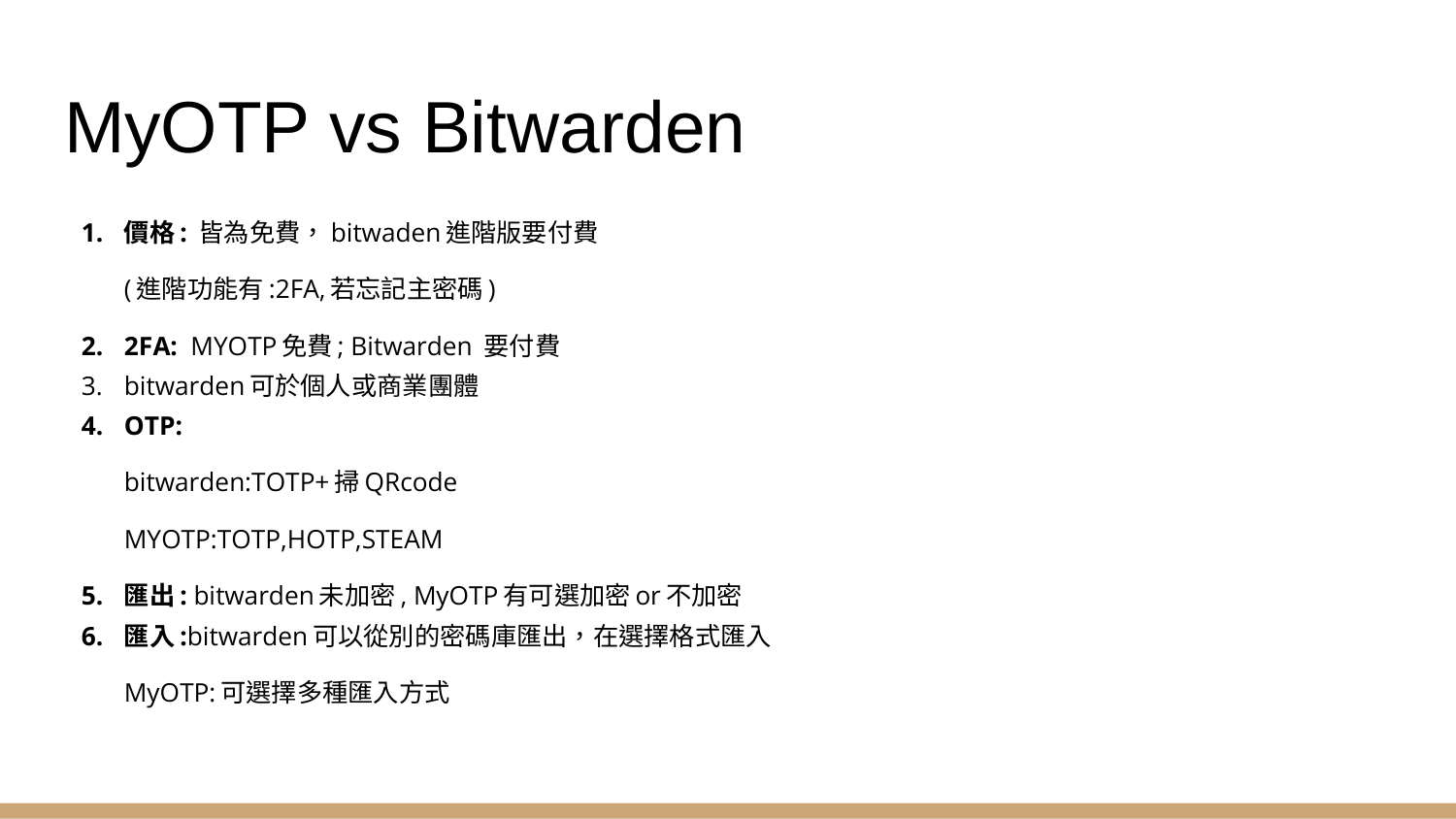

# MyOTP vs Bitwarden
價格: 皆為免費，bitwaden進階版要付費
(進階功能有:2FA,若忘記主密碼)
2FA:  MYOTP免費; Bitwarden 要付費
bitwarden可於個人或商業團體
OTP:
bitwarden:TOTP+掃QRcode
MYOTP:TOTP,HOTP,STEAM
匯出: bitwarden未加密, MyOTP有可選加密or不加密
匯入:bitwarden可以從別的密碼庫匯出，在選擇格式匯入
MyOTP:可選擇多種匯入方式